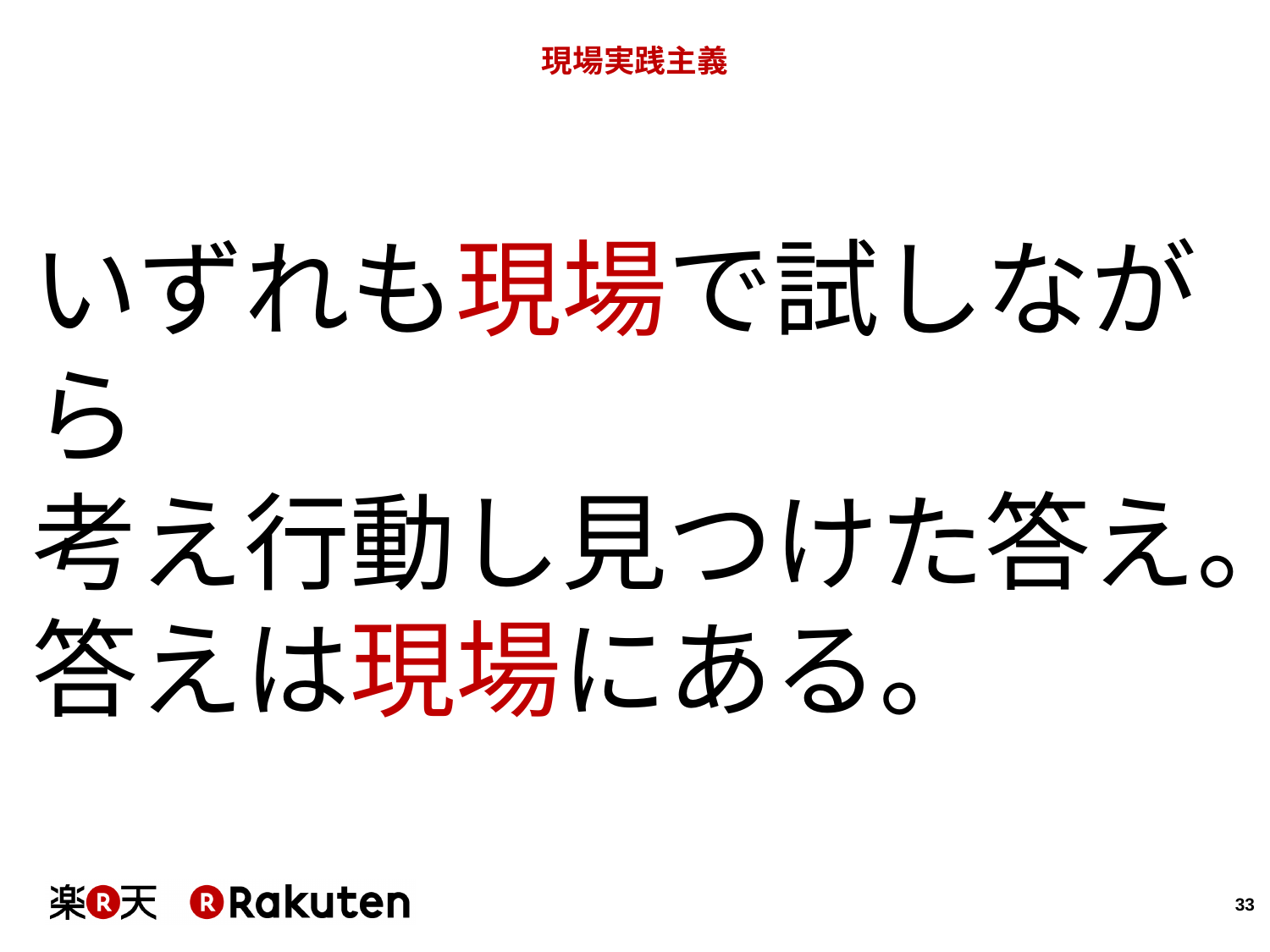

# 現場実践主義
いずれも現場で試しながら
考え行動し見つけた答え。
答えは現場にある。